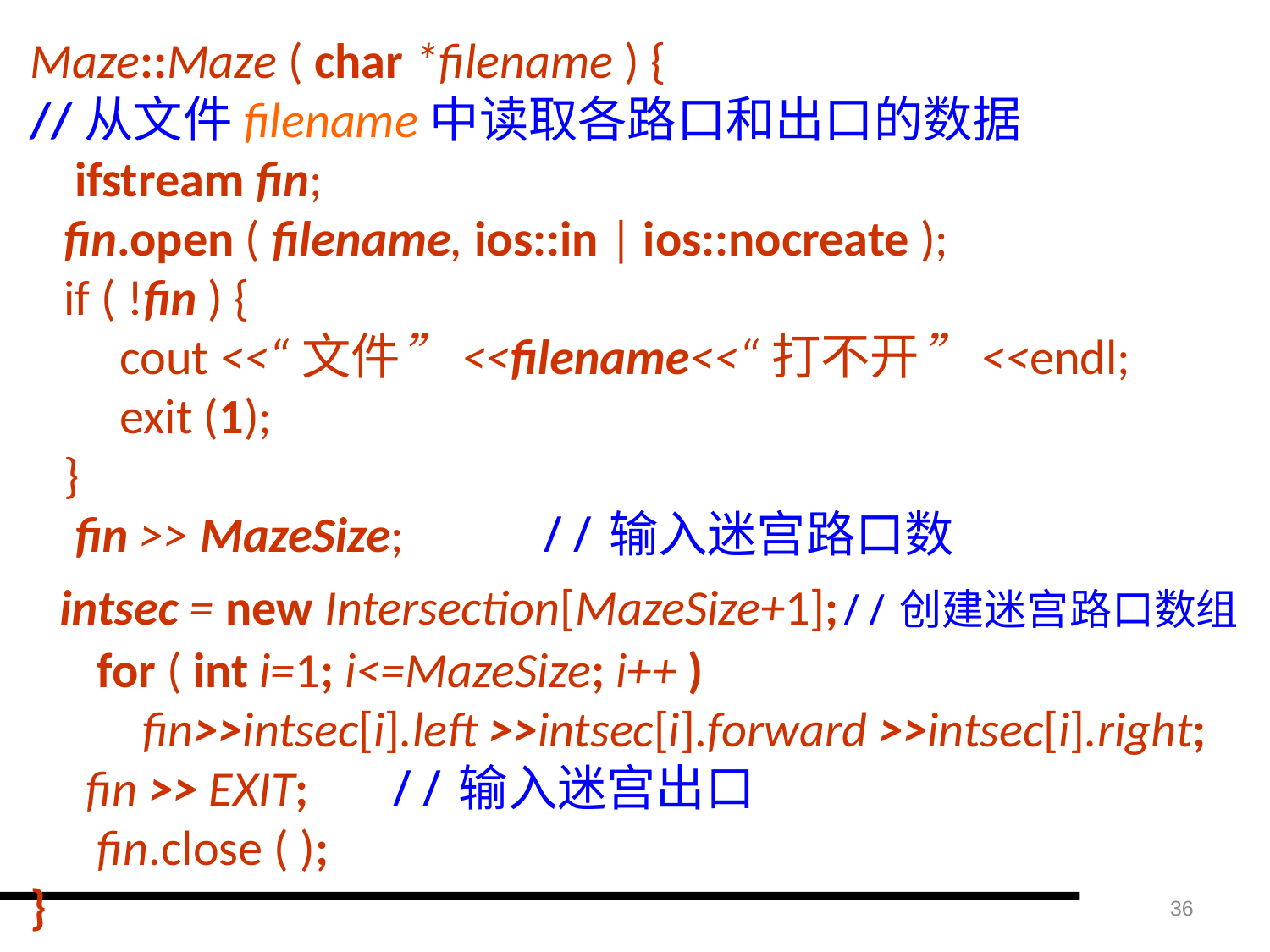

# Maze::Maze ( char *filename ) { //从文件filename中读取各路口和出口的数据 ifstream fin; fin.open ( filename, ios::in | ios::nocreate ); if ( !fin ) { cout <<“文件”<<filename<<“打不开”<<endl; exit (1); } fin >> MazeSize;            //输入迷宫路口数 intsec = new Intersection[MazeSize+1];//创建迷宫路口数组 for ( int i=1; i<=MazeSize; i++ ) fin>>intsec[i].left >>intsec[i].forward >>intsec[i].right; fin >> EXIT;       //输入迷宫出口 fin.close ( ); }
36